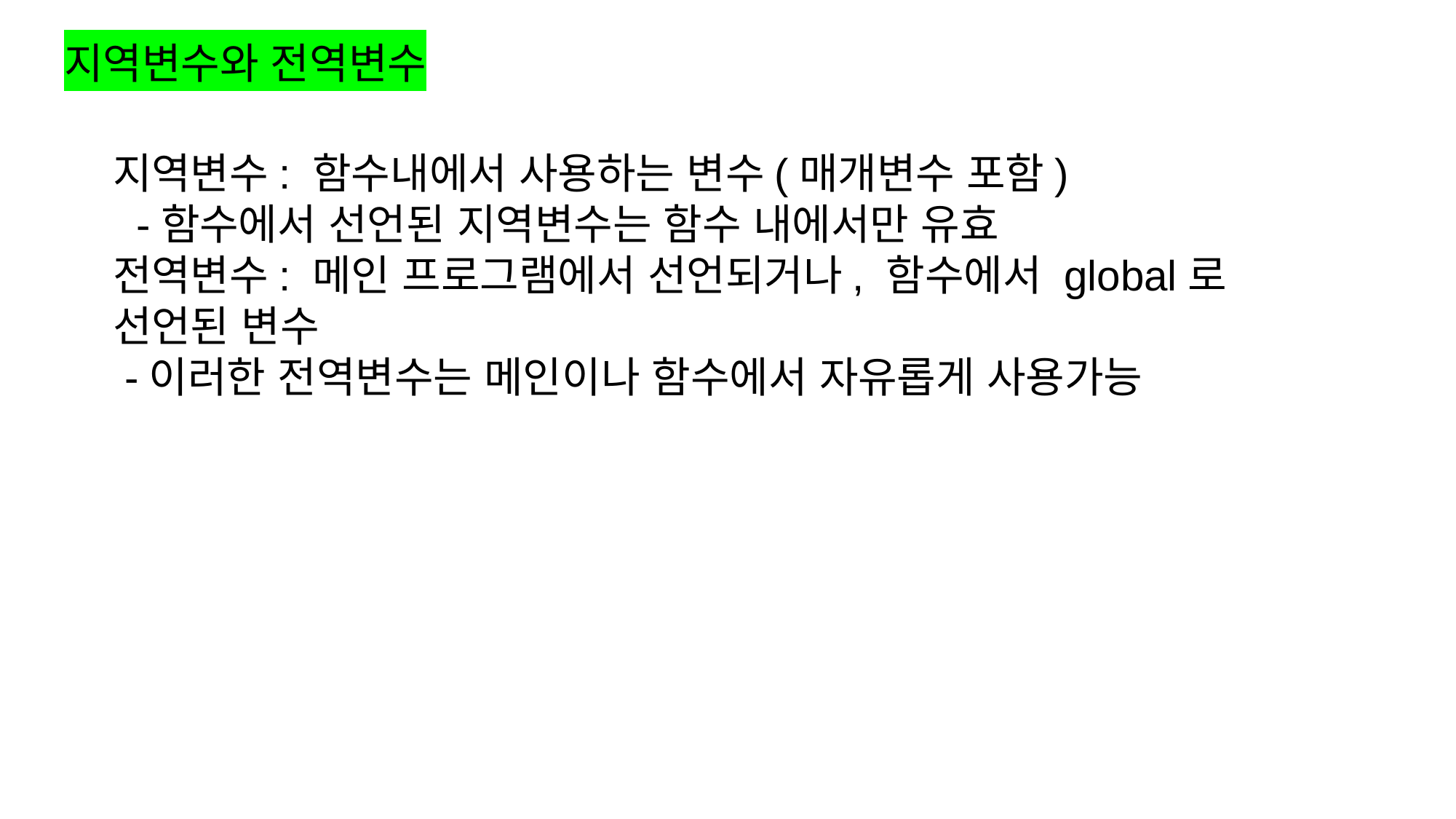

지역변수와 전역변수
지역변수: 함수내에서 사용하는 변수(매개변수 포함)
  -함수에서 선언된 지역변수는 함수 내에서만 유효
전역변수: 메인 프로그램에서 선언되거나, 함수에서 global로 선언된 변수
 -이러한 전역변수는 메인이나 함수에서 자유롭게 사용가능